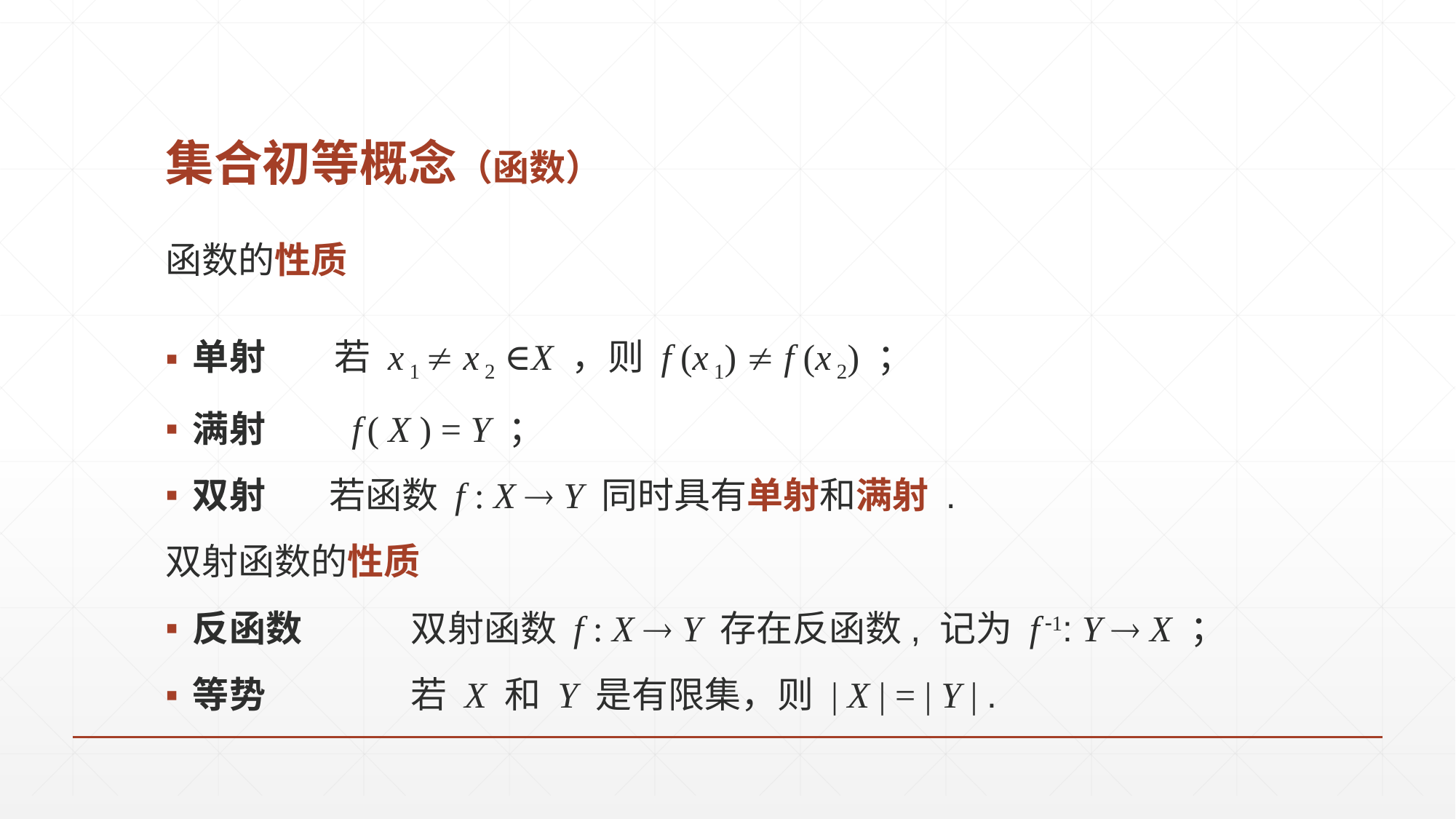

# 集合初等概念（函数）
函数的性质
单射	    若 x 1 ≠ x 2 ∈X ，则 f (x 1) ≠ f (x 2) ；
满射	     f ( X ) = Y ；
双射	    若函数 f : X → Y 同时具有单射和满射 .
双射函数的性质
反函数	双射函数 f : X → Y 存在反函数, 记为 f −1: Y → X ；
等势		若 X 和 Y 是有限集，则 | X | = | Y | .